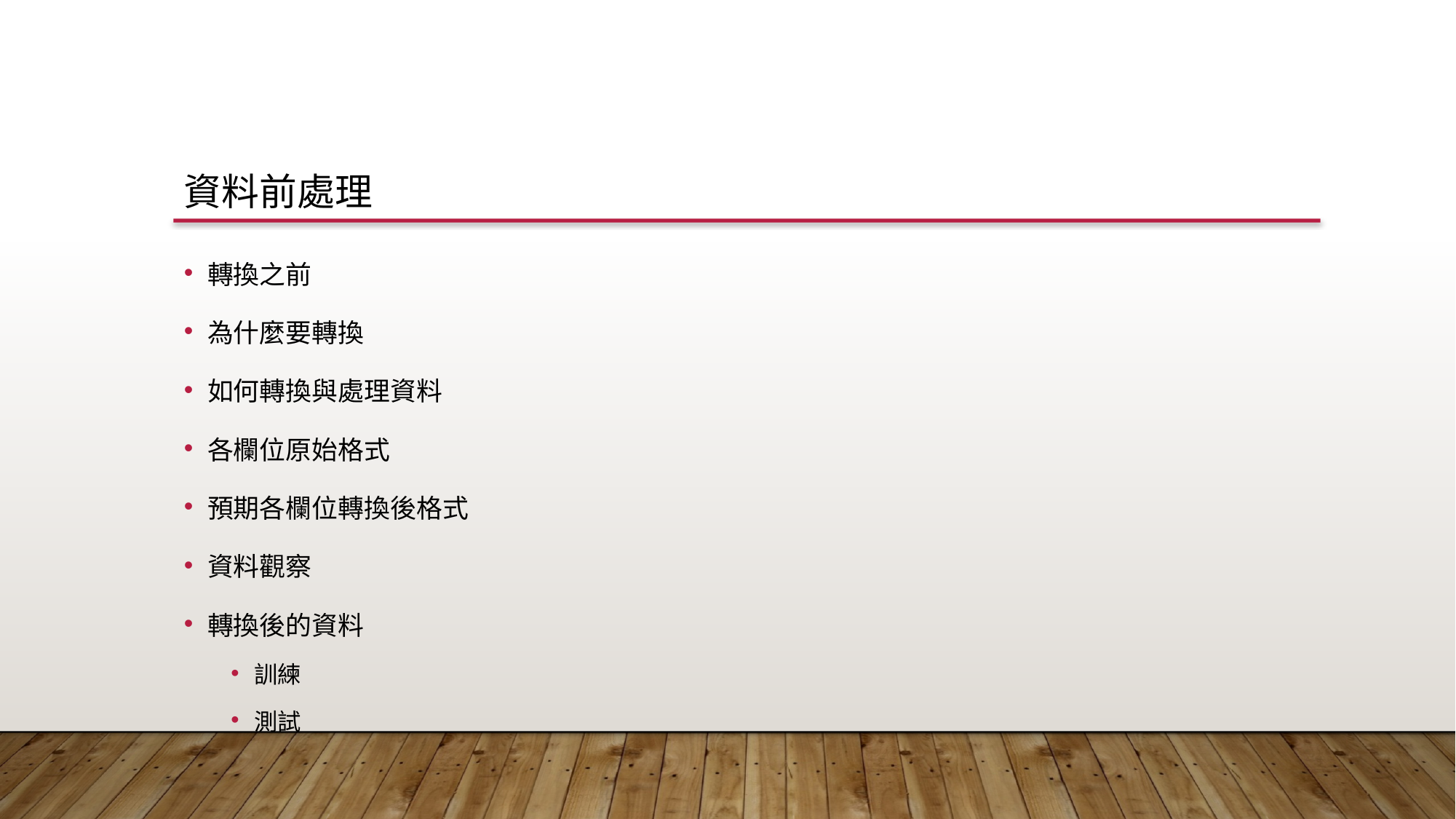

資料前處理
轉換之前
為什麼要轉換
如何轉換與處理資料
各欄位原始格式
預期各欄位轉換後格式
資料觀察
轉換後的資料
訓練
測試